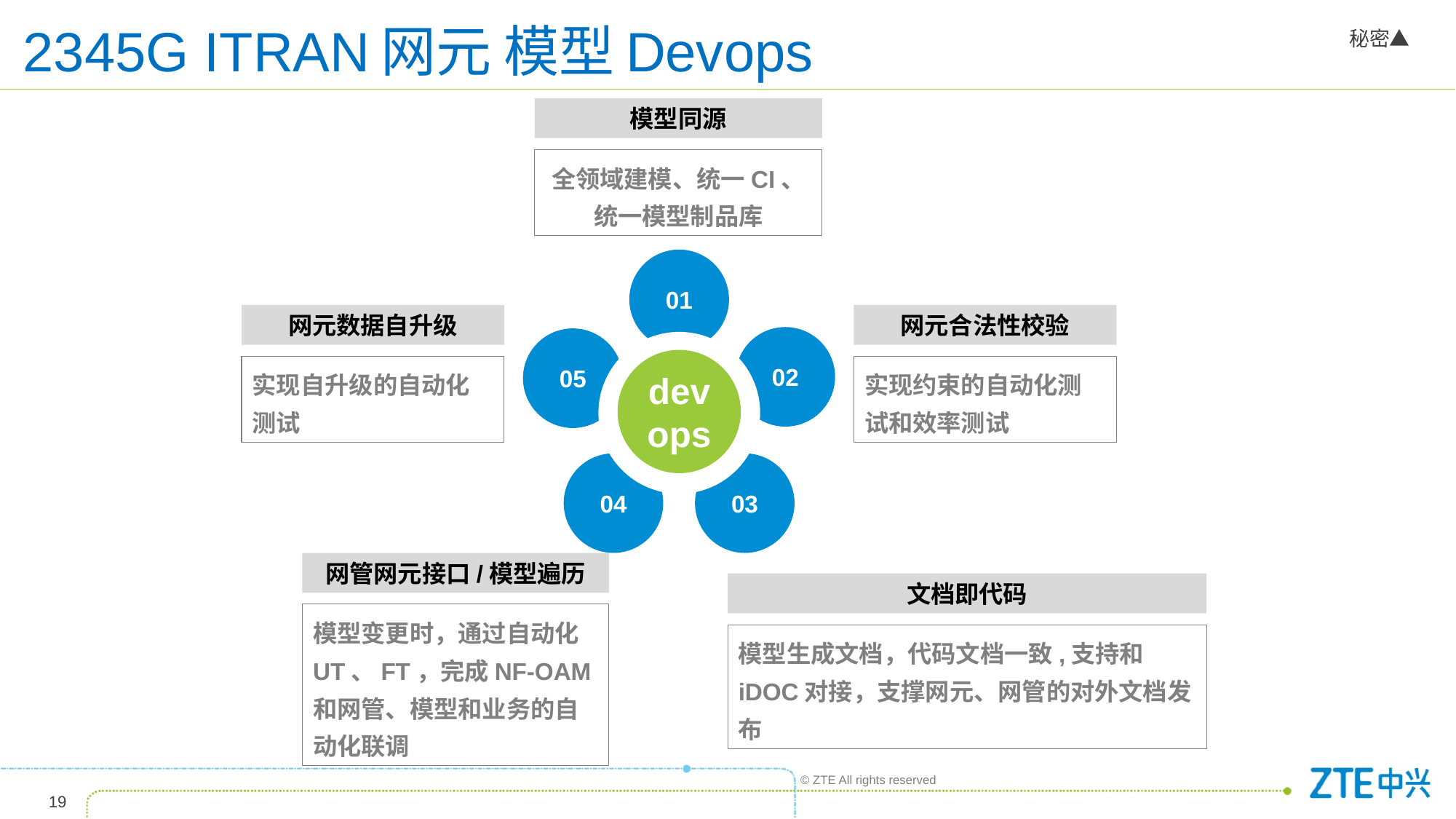

2345G ITRAN网元 模型Devops
模型同源
全领域建模、统一CI、统一模型制品库
01
网元数据自升级
网元合法性校验
02
05

dev
ops
实现自升级的自动化测试
实现约束的自动化测试和效率测试
04
03
网管网元接口/模型遍历
文档即代码
模型变更时，通过自动化UT、FT，完成NF-OAM和网管、模型和业务的自动化联调
模型生成文档，代码文档一致,支持和iDOC对接，支撑网元、网管的对外文档发布